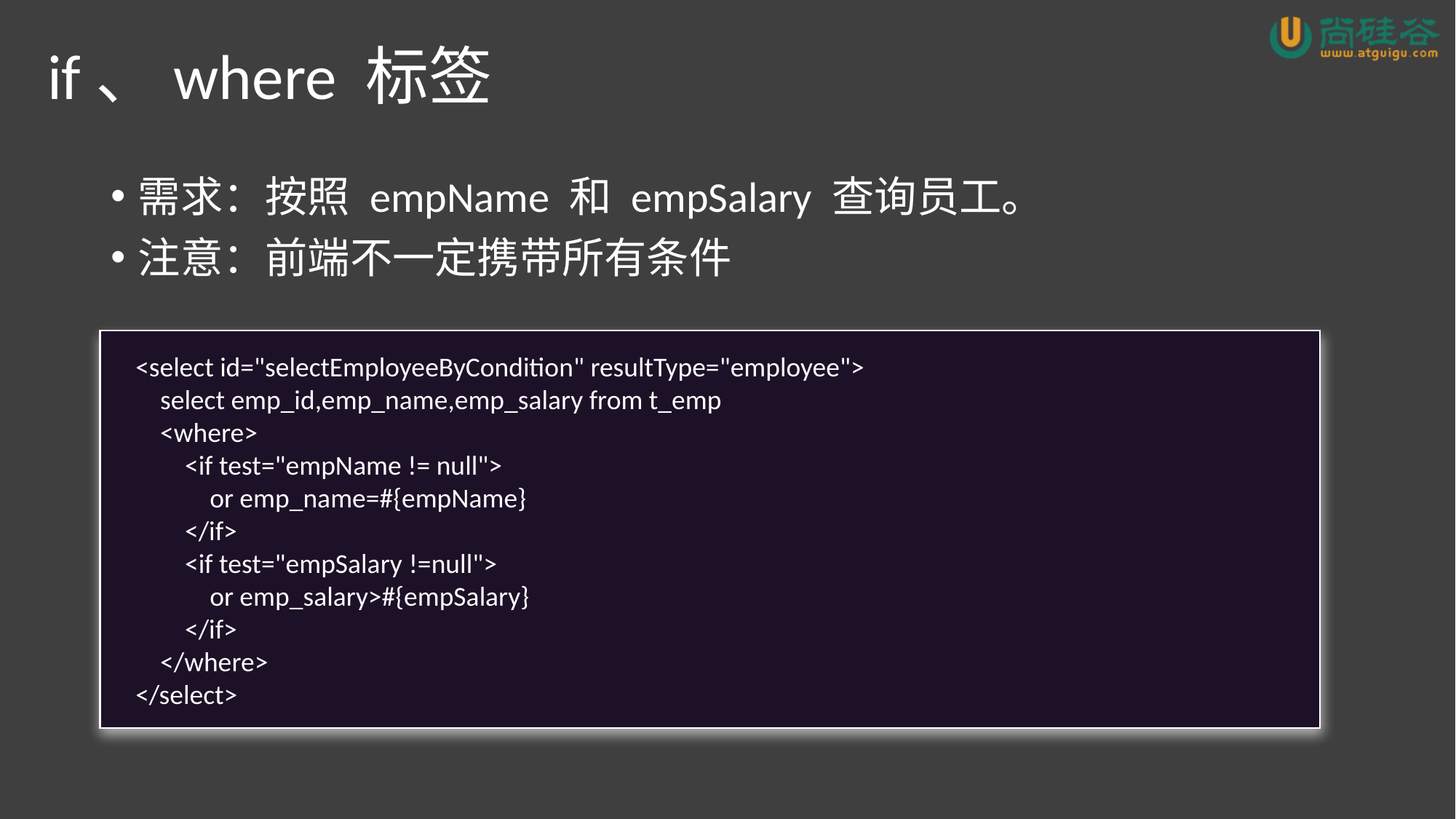

# if、where 标签
需求：按照 empName 和 empSalary 查询员工。
注意：前端不一定携带所有条件
    <select id="selectEmployeeByCondition" resultType="employee">
        select emp_id,emp_name,emp_salary from t_emp
        <where>
            <if test="empName != null">
                or emp_name=#{empName}
            </if>
            <if test="empSalary !=null">
                or emp_salary>#{empSalary}
            </if>
        </where>
    </select>